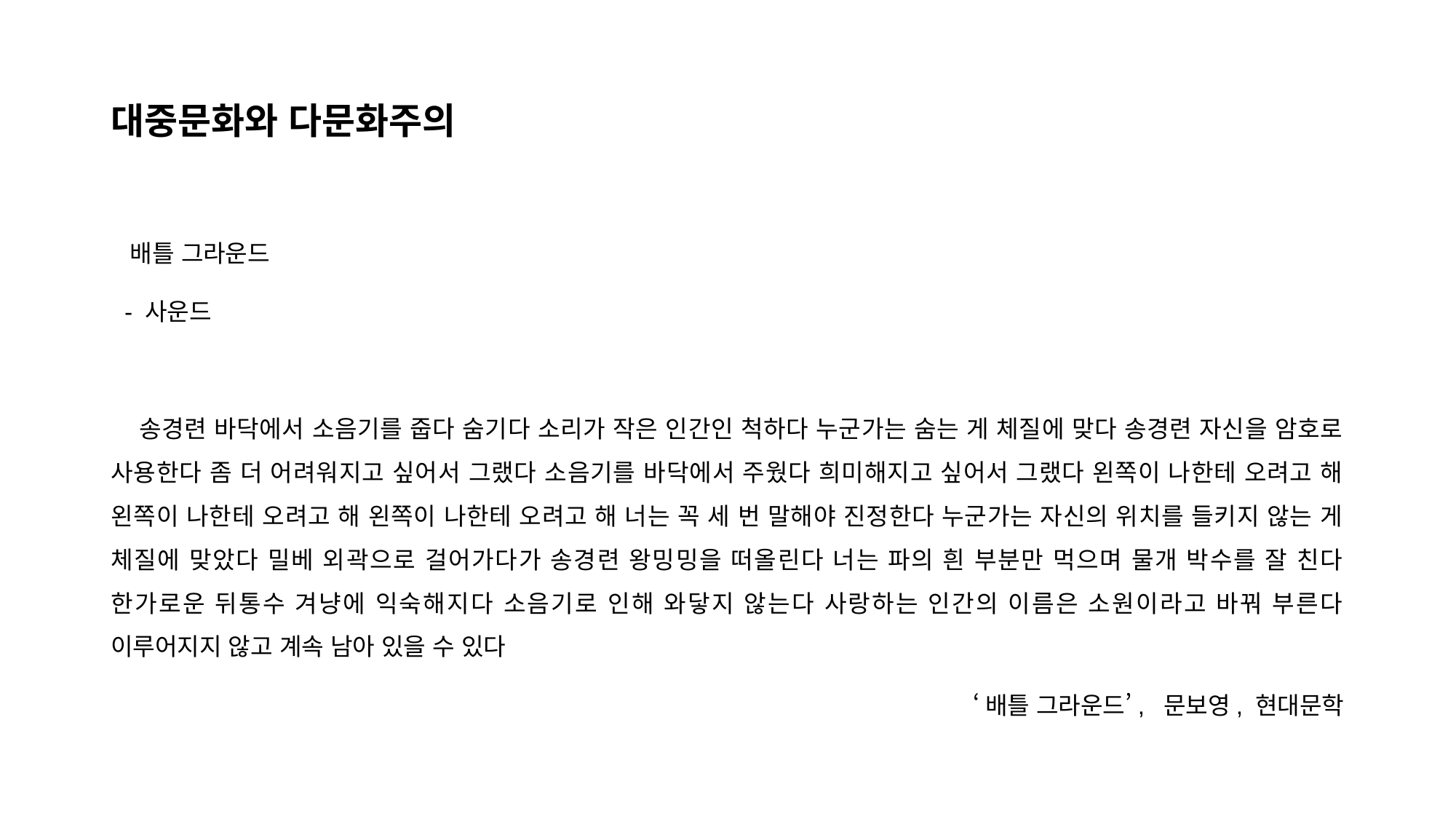

# 대중문화와 다문화주의
  배틀 그라운드
  - 사운드

   송경련 바닥에서 소음기를 줍다 숨기다 소리가 작은 인간인 척하다 누군가는 숨는 게 체질에 맞다 송경련 자신을 암호로 사용한다 좀 더 어려워지고 싶어서 그랬다 소음기를 바닥에서 주웠다 희미해지고 싶어서 그랬다 왼쪽이 나한테 오려고 해 왼쪽이 나한테 오려고 해 왼쪽이 나한테 오려고 해 너는 꼭 세 번 말해야 진정한다 누군가는 자신의 위치를 들키지 않는 게 체질에 맞았다 밀베 외곽으로 걸어가다가 송경련 왕밍밍을 떠올린다 너는 파의 흰 부분만 먹으며 물개 박수를 잘 친다 한가로운 뒤통수 겨냥에 익숙해지다 소음기로 인해 와닿지 않는다 사랑하는 인간의 이름은 소원이라고 바꿔 부른다 이루어지지 않고 계속 남아 있을 수 있다
 ‘배틀 그라운드’,  문보영, 현대문학